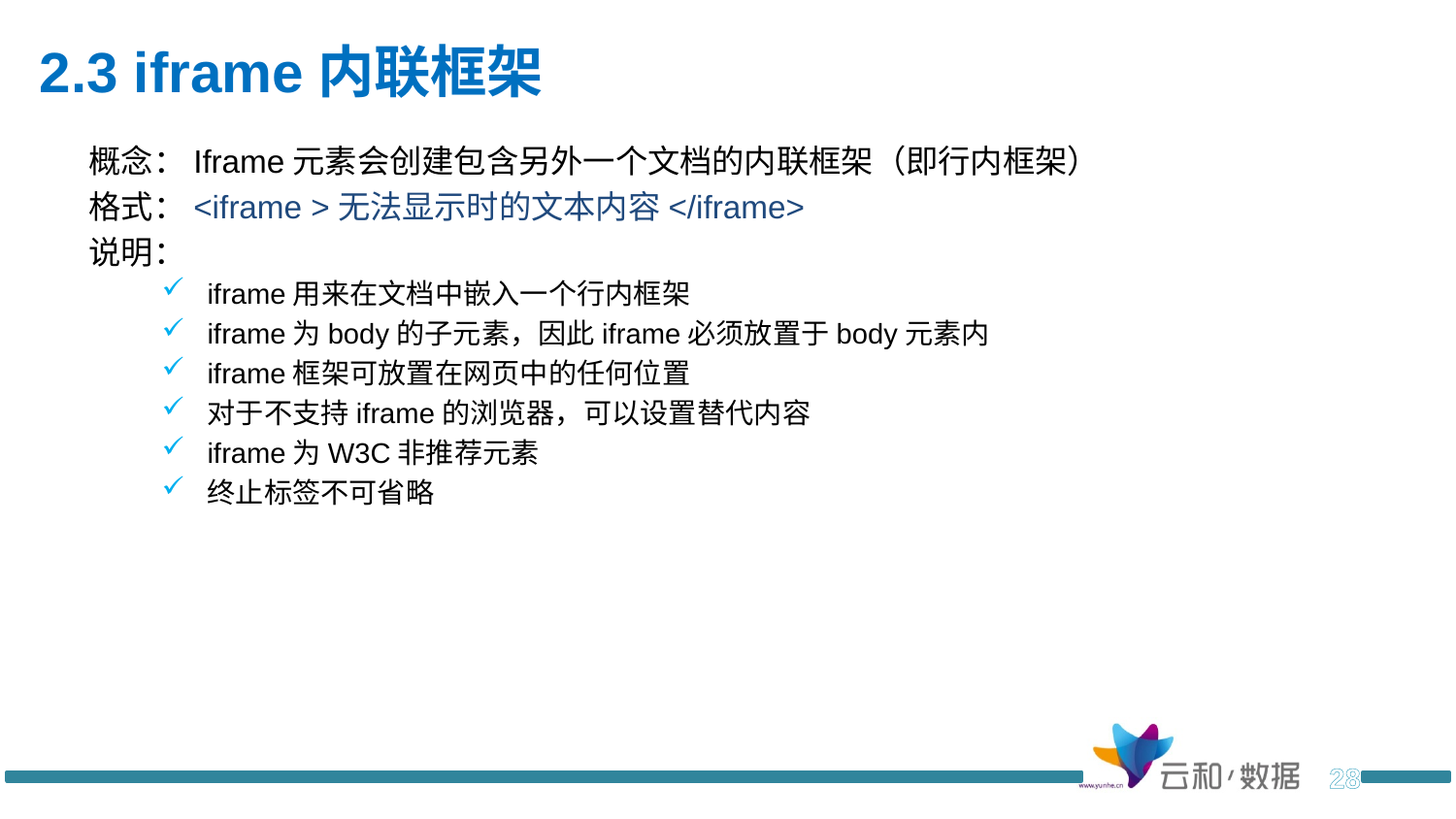

# 2.3 iframe内联框架
概念：Iframe元素会创建包含另外一个文档的内联框架（即行内框架）
格式：<iframe >无法显示时的文本内容</iframe>
说明：
iframe用来在文档中嵌入一个行内框架
iframe为body的子元素，因此iframe必须放置于body元素内
iframe框架可放置在网页中的任何位置
对于不支持iframe的浏览器，可以设置替代内容
iframe为W3C非推荐元素
终止标签不可省略

28